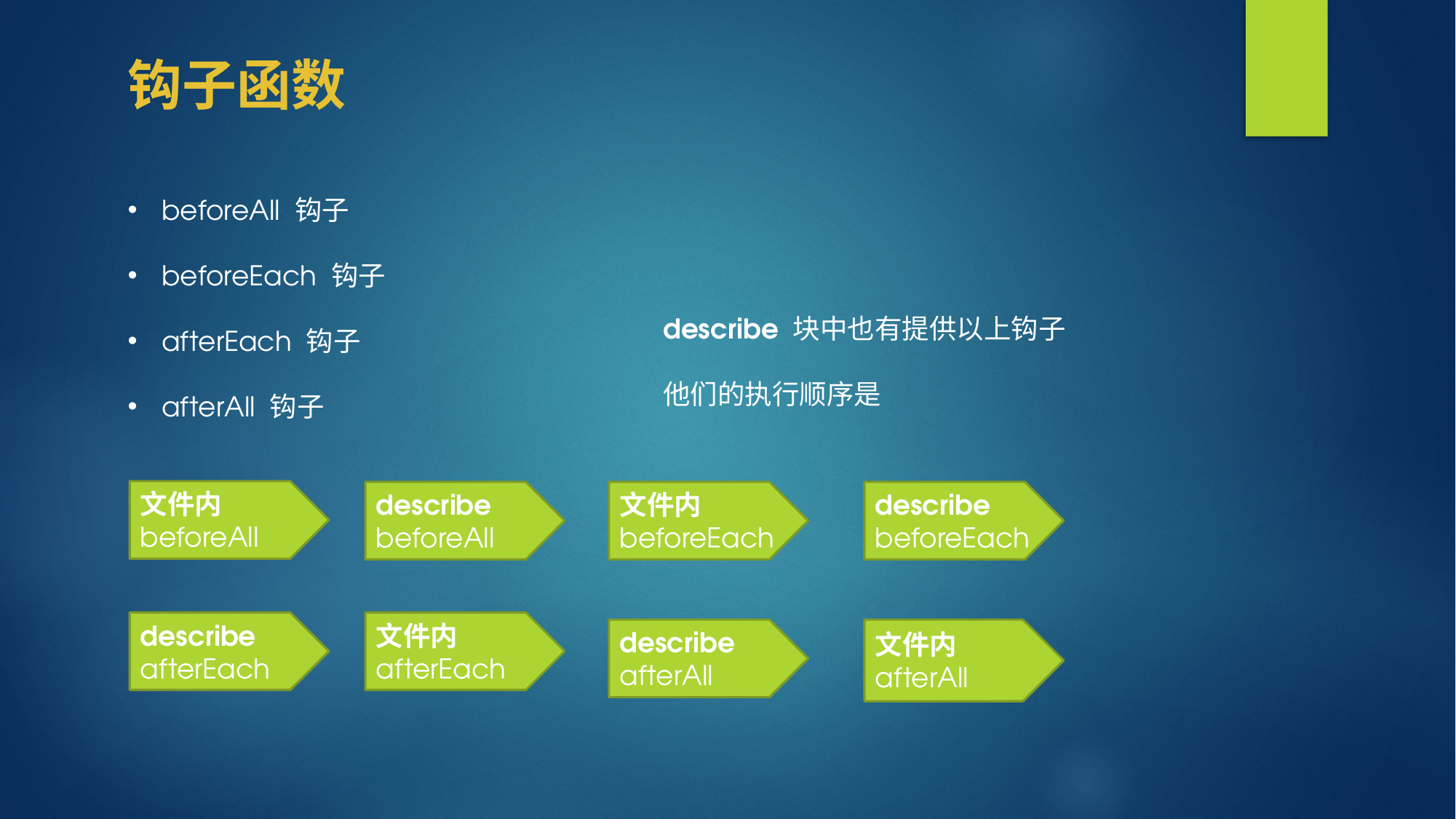

钩子函数
beforeAll 钩子
beforeEach 钩子
afterEach 钩子
afterAll 钩子

describe 块中也有提供以上钩子

他们的执行顺序是

文件内 beforeAll
describe beforeAll
文件内 beforeEach
describe beforeEach
describe afterEach
文件内 afterEach
describe afterAll
文件内 afterAll